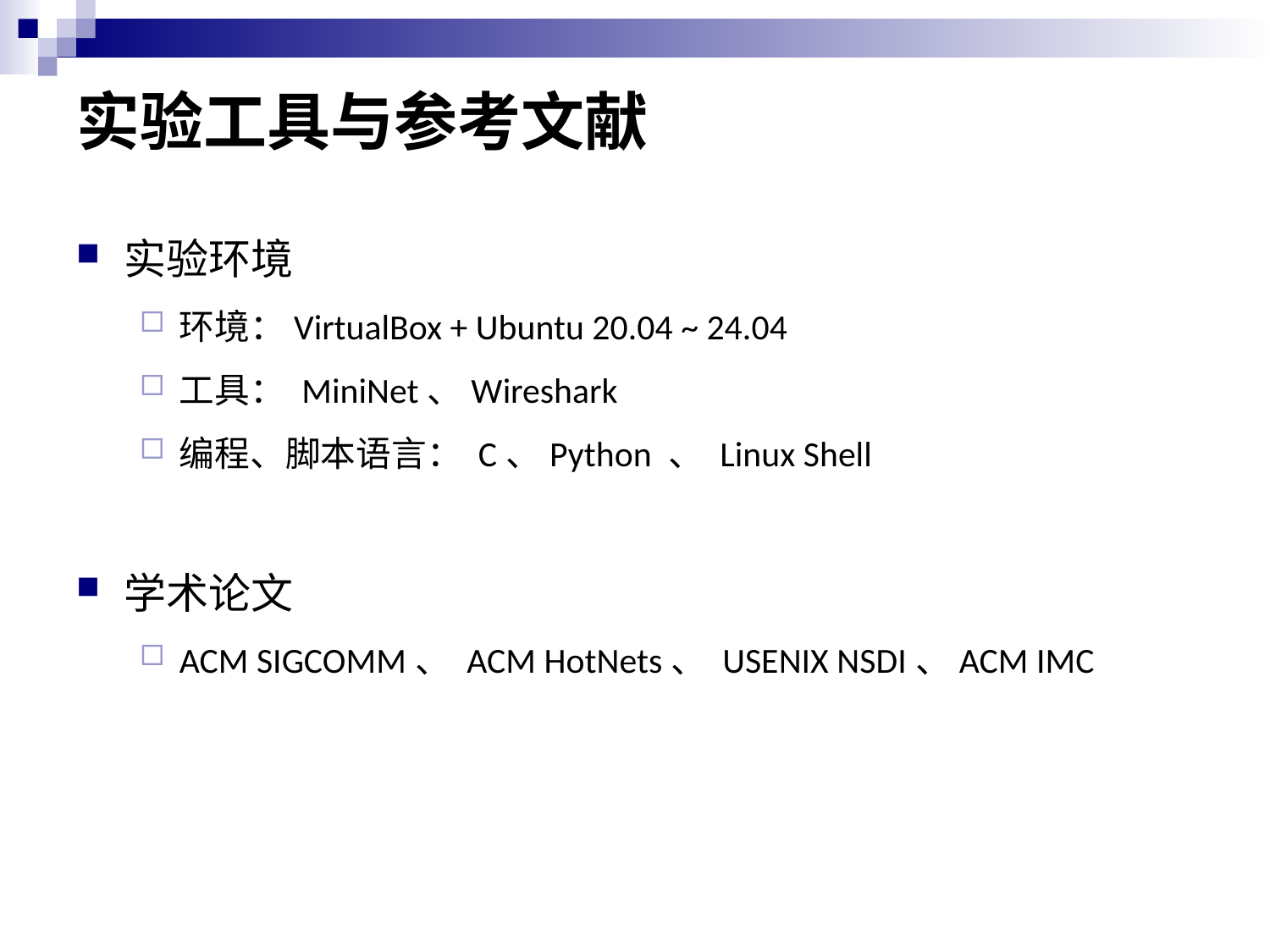

# 实验工具与参考文献
实验环境
环境：VirtualBox + Ubuntu 20.04 ~ 24.04
工具： MiniNet、Wireshark
编程、脚本语言： C、Python 、 Linux Shell

学术论文
ACM SIGCOMM、 ACM HotNets、 USENIX NSDI、ACM IMC

6